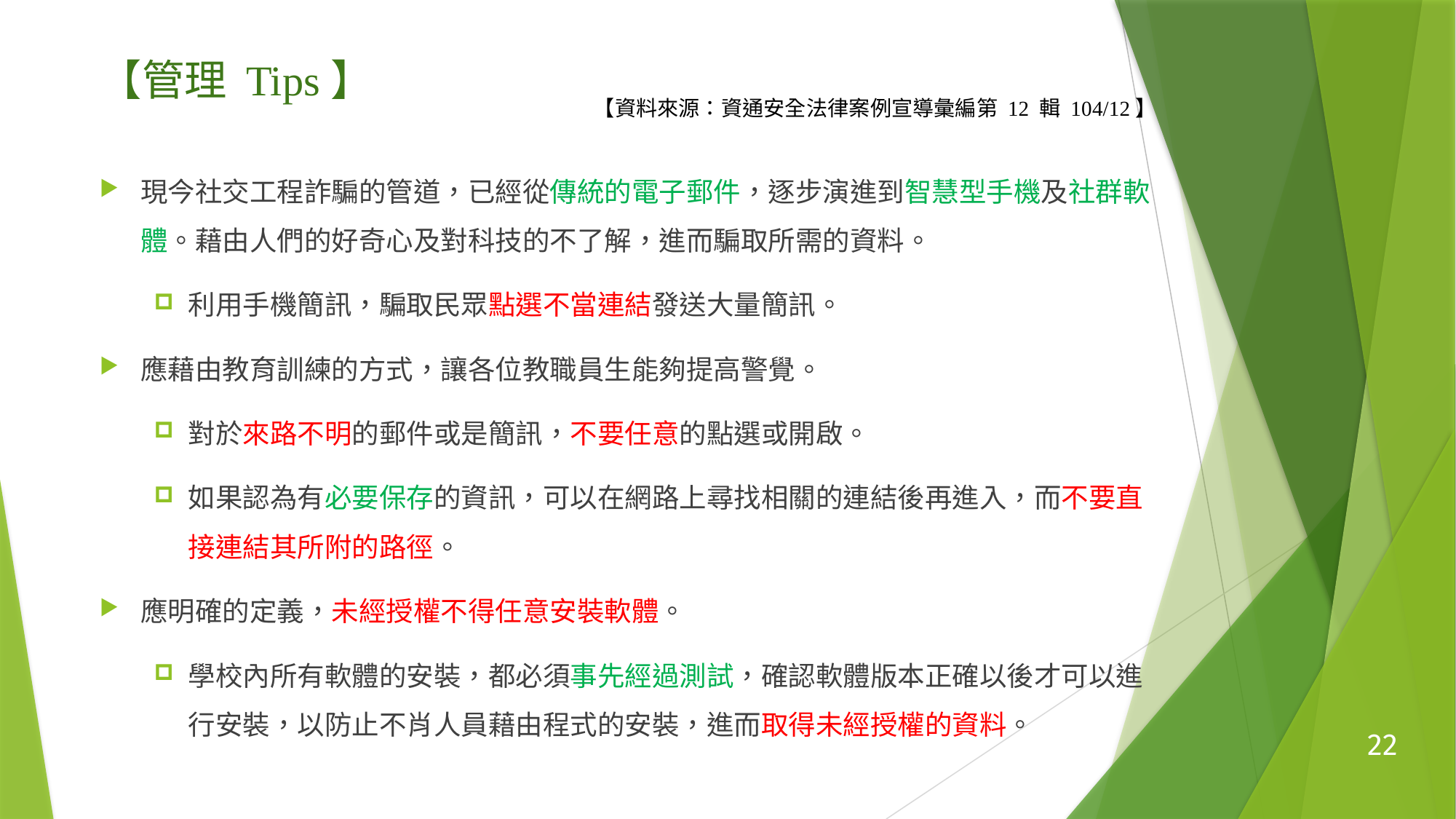

【管理 Tips】
【資料來源：資通安全法律案例宣導彙編第 12 輯 104/12】
現今社交工程詐騙的管道，已經從傳統的電子郵件，逐步演進到智慧型手機及社群軟體。藉由人們的好奇心及對科技的不了解，進而騙取所需的資料。
利用手機簡訊，騙取民眾點選不當連結發送大量簡訊。
應藉由教育訓練的方式，讓各位教職員生能夠提高警覺。
對於來路不明的郵件或是簡訊，不要任意的點選或開啟。
如果認為有必要保存的資訊，可以在網路上尋找相關的連結後再進入，而不要直接連結其所附的路徑。
應明確的定義，未經授權不得任意安裝軟體。
學校內所有軟體的安裝，都必須事先經過測試，確認軟體版本正確以後才可以進行安裝，以防止不肖人員藉由程式的安裝，進而取得未經授權的資料。
22